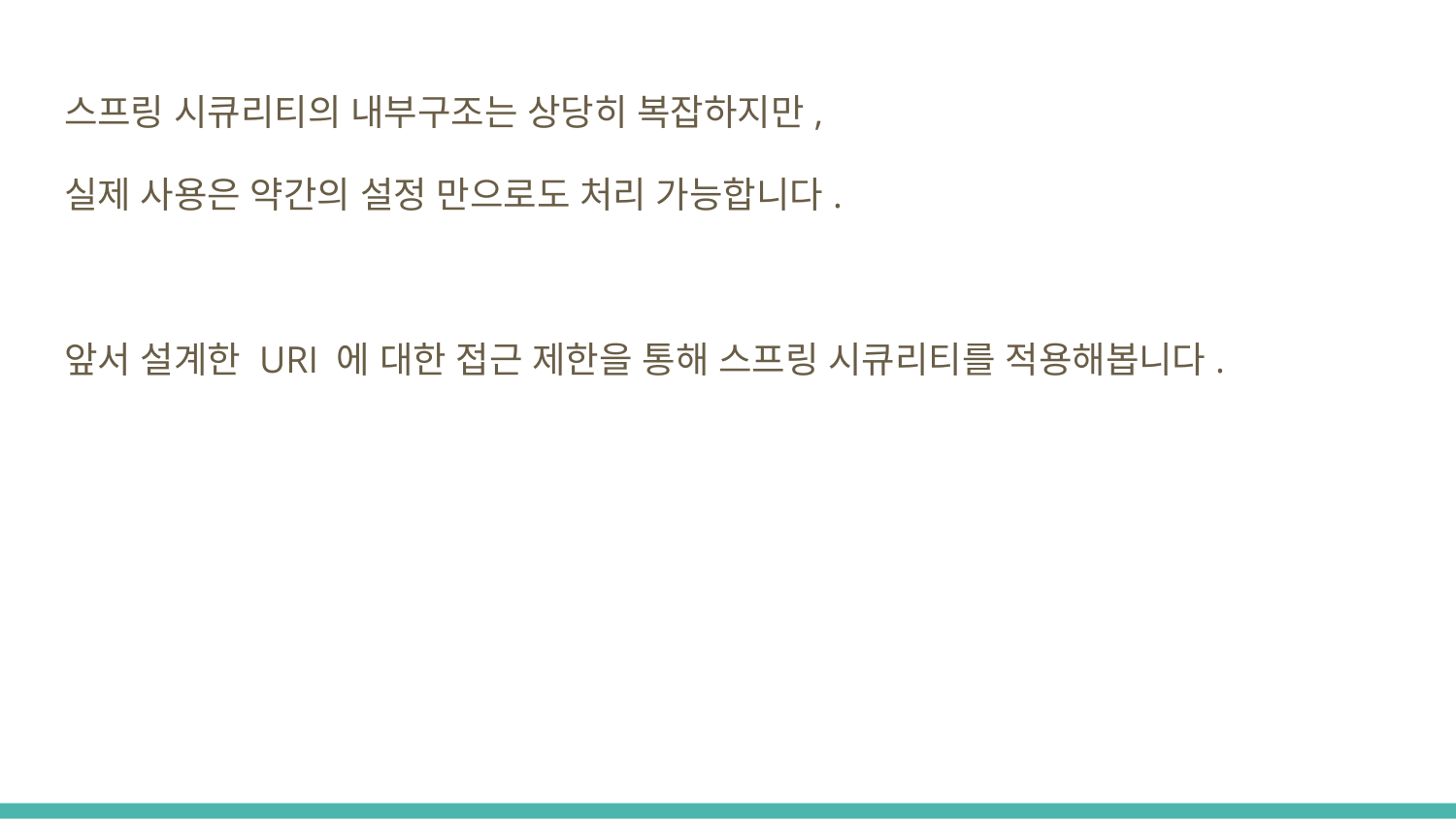

스프링 시큐리티의 내부구조는 상당히 복잡하지만,
실제 사용은 약간의 설정 만으로도 처리 가능합니다.

앞서 설계한 URI 에 대한 접근 제한을 통해 스프링 시큐리티를 적용해봅니다.